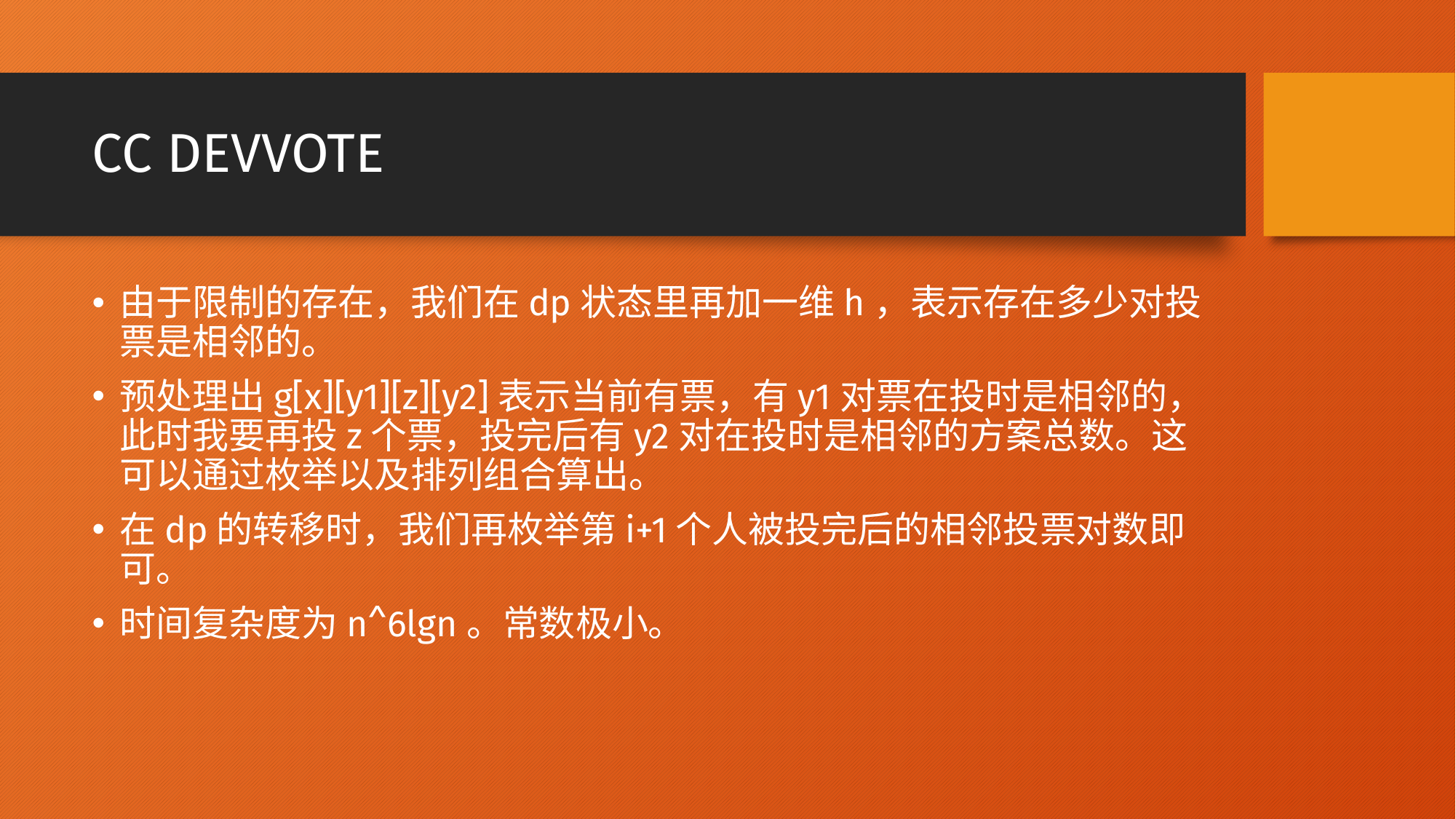

# CC DEVVOTE
由于限制的存在，我们在dp状态里再加一维h，表示存在多少对投票是相邻的。
预处理出g[x][y1][z][y2]表示当前有票，有y1对票在投时是相邻的，此时我要再投z个票，投完后有y2对在投时是相邻的方案总数。这可以通过枚举以及排列组合算出。
在dp的转移时，我们再枚举第i+1个人被投完后的相邻投票对数即可。
时间复杂度为n^6lgn。常数极小。